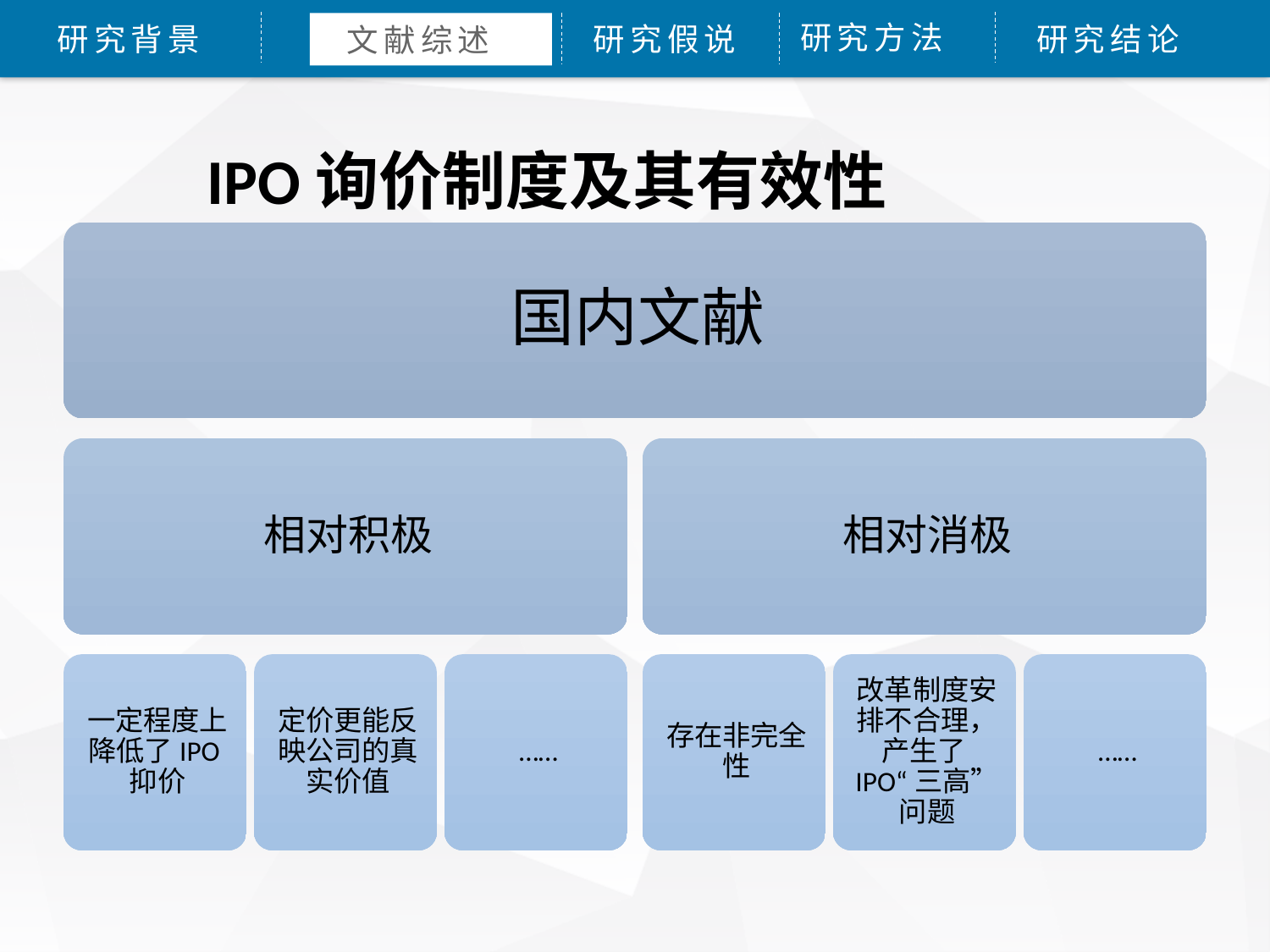

研究方法
研究背景
研究假说
研究结论

文献综述
IPO询价制度及其有效性
国内文献
相对积极
一定程度上降低了IPO抑价
定价更能反映公司的真实价值
……
相对消极
存在非完全性
改革制度安排不合理，产生了IPO“三高”问题
……